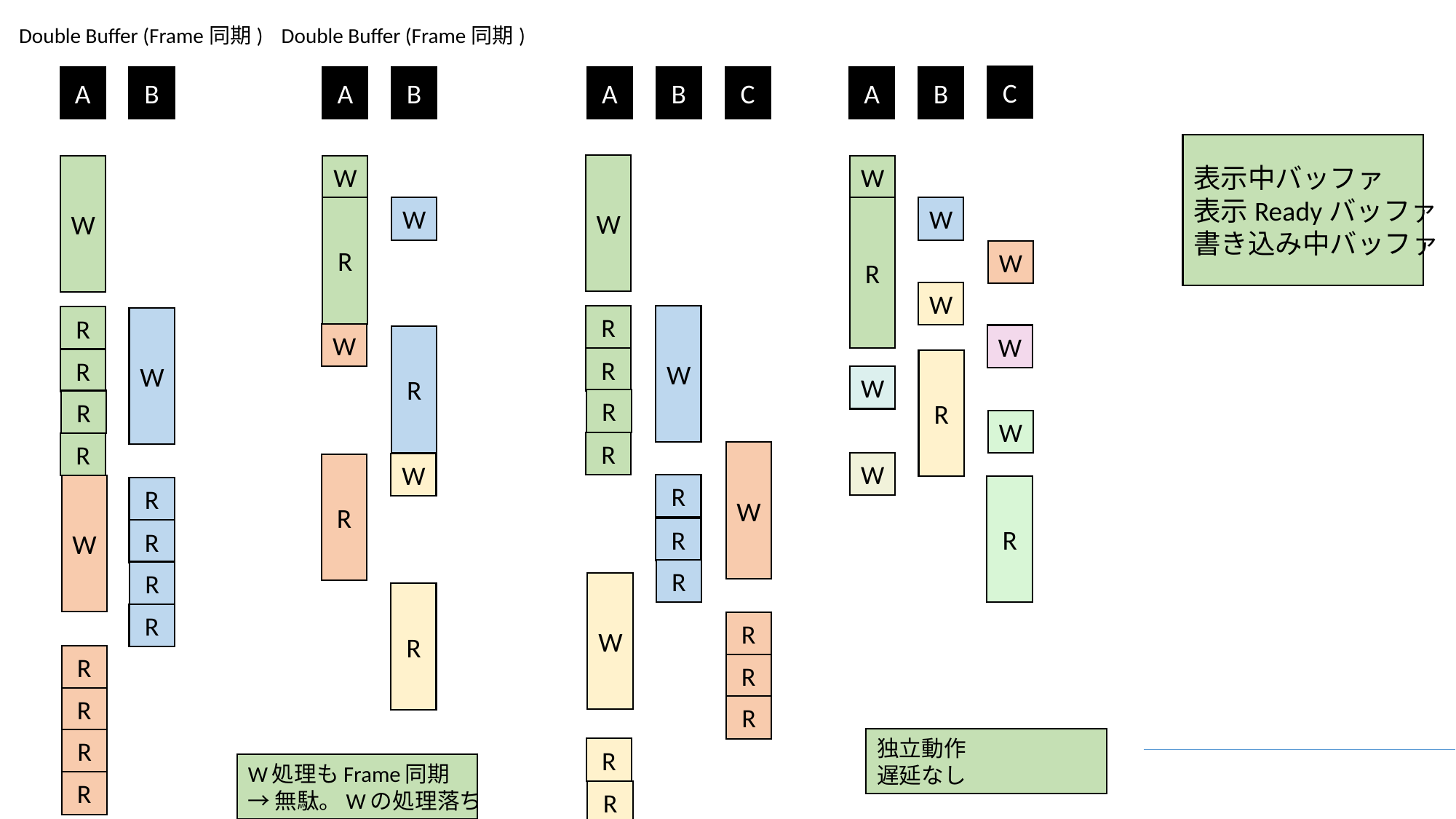

Double Buffer (Frame同期)
Double Buffer (Frame同期)
C
A
B
A
B
C
A
B
A
B
表示中バッファ
表示Readyバッファ
書き込み中バッファ
W
W
W
W
R
W
R
W
W
W
R
W
R
W
W
W
R
R
R
R
W
R
R
W
R
R
W
W
W
R
R
W
R
R
R
R
R
R
W
R
R
R
R
R
R
R
独立動作
遅延なし
R
R
W処理もFrame同期
→無駄。Wの処理落ち
R
R